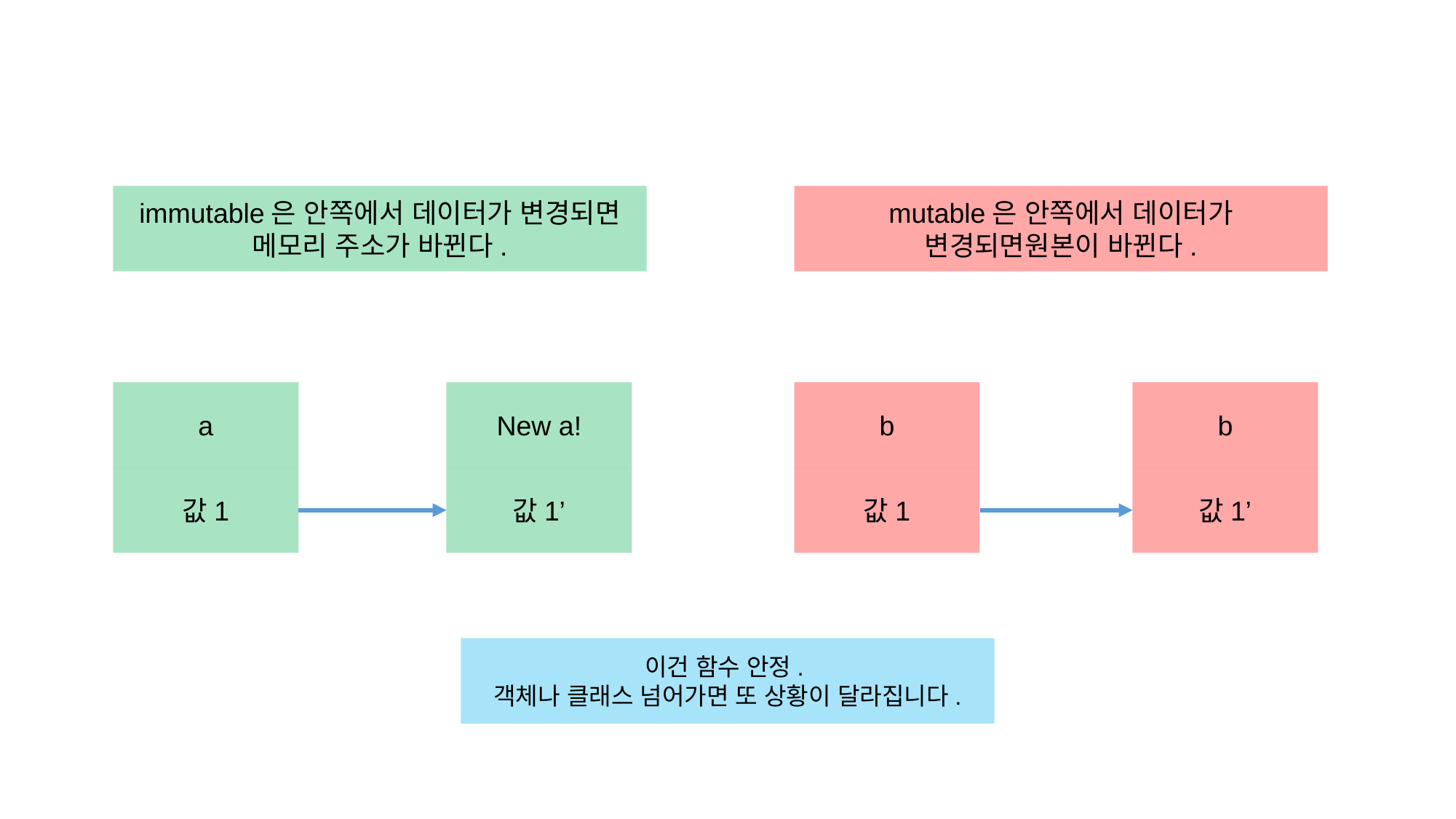

immutable은 안쪽에서 데이터가 변경되면 메모리 주소가 바뀐다.
mutable은 안쪽에서 데이터가 변경되면원본이 바뀐다.
a
New a!
b
b
값1
값1’
값1
값1’
이건 함수 안정.
객체나 클래스 넘어가면 또 상황이 달라집니다.